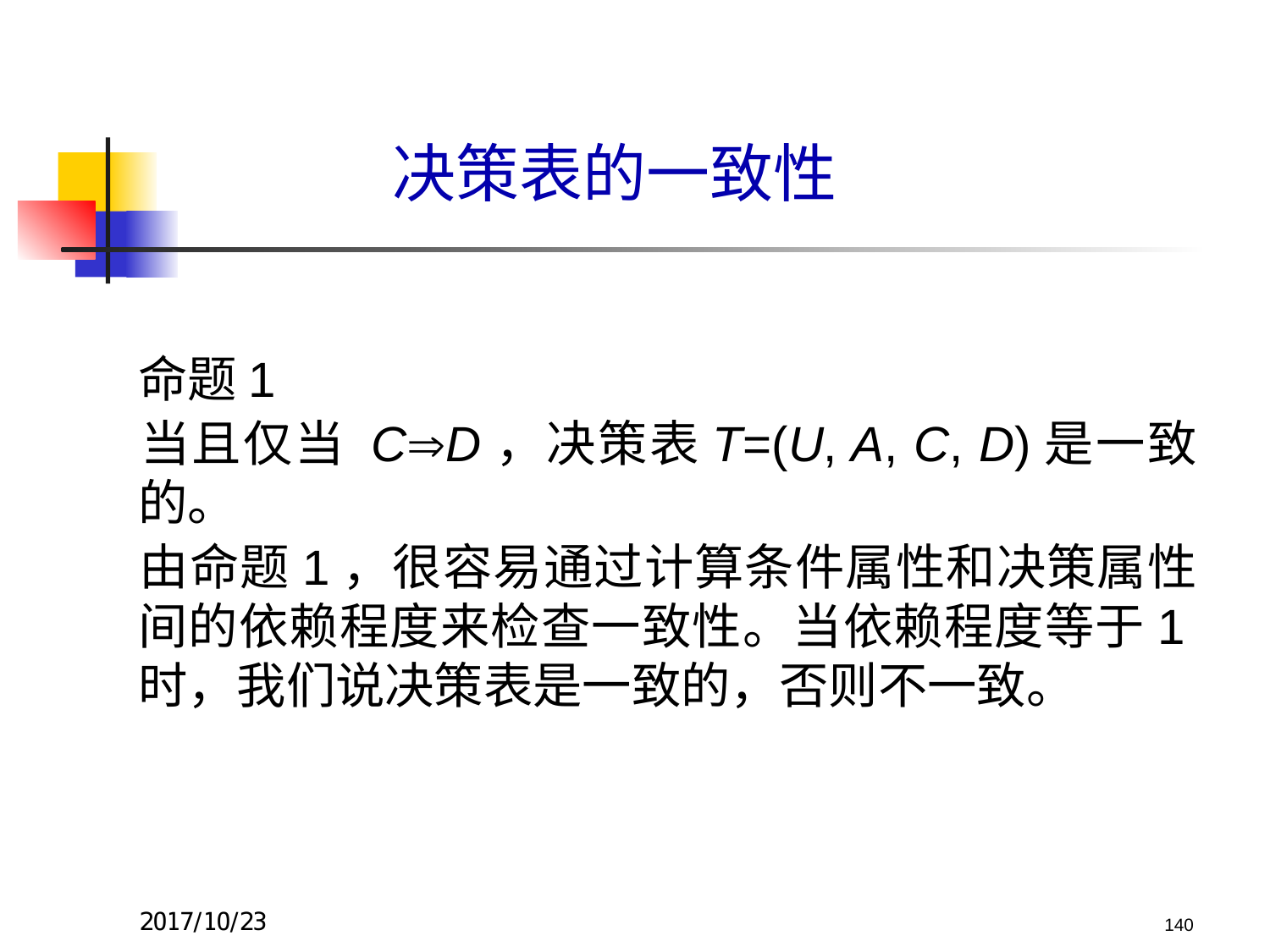

# 决策表的一致性

	命题1
	当且仅当 C⇒D，决策表T=(U, A, C, D)是一致的。
	由命题1，很容易通过计算条件属性和决策属性间的依赖程度来检查一致性。当依赖程度等于1时，我们说决策表是一致的，否则不一致。

2017/10/23
140